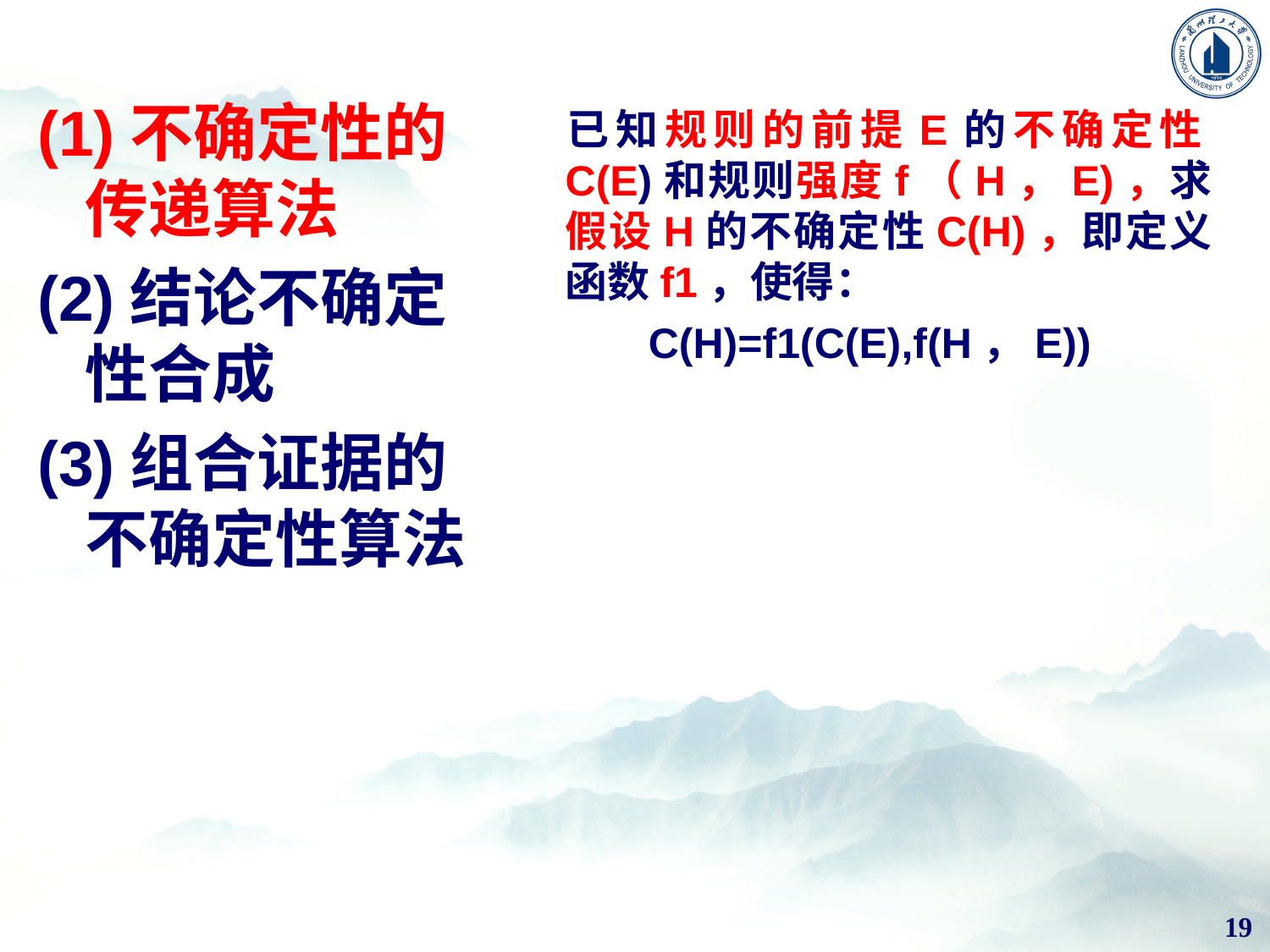

(1)不确定性的传递算法
(2)结论不确定性合成
(3)组合证据的不确定性算法
已知规则的前提E的不确定性C(E)和规则强度f（H，E)，求假设H的不确定性C(H)，即定义函数f1，使得：
   C(H)=f1(C(E),f(H，E))
19